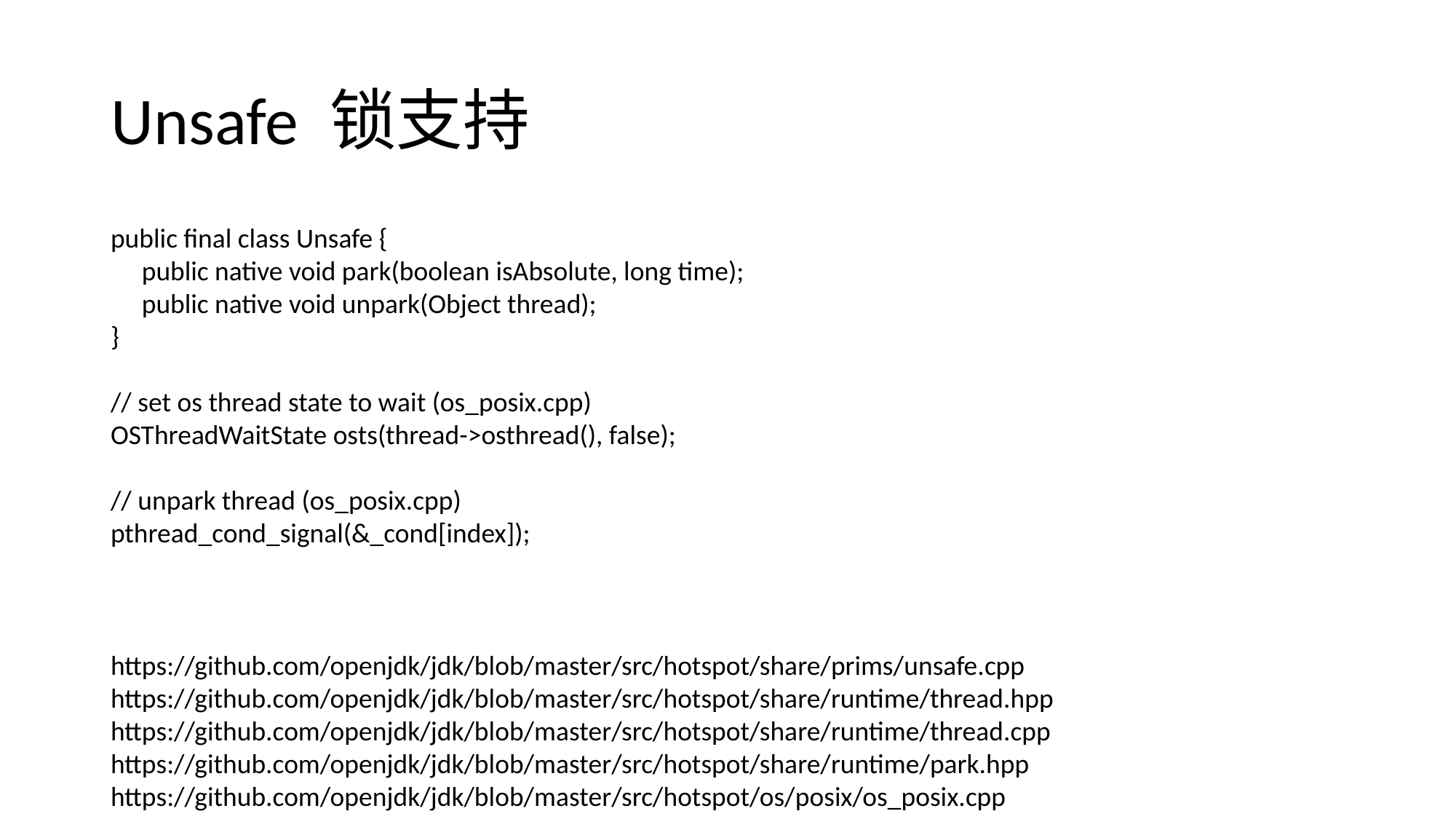

# Unsafe 锁支持
public final class Unsafe {
     public native void park(boolean isAbsolute, long time);
     public native void unpark(Object thread);
}

// set os thread state to wait (os_posix.cpp)
OSThreadWaitState osts(thread->osthread(), false);

// unpark thread (os_posix.cpp)
pthread_cond_signal(&_cond[index]);
https://github.com/openjdk/jdk/blob/master/src/hotspot/share/prims/unsafe.cpp
https://github.com/openjdk/jdk/blob/master/src/hotspot/share/runtime/thread.hpp
https://github.com/openjdk/jdk/blob/master/src/hotspot/share/runtime/thread.cpp
https://github.com/openjdk/jdk/blob/master/src/hotspot/share/runtime/park.hpp
https://github.com/openjdk/jdk/blob/master/src/hotspot/os/posix/os_posix.cpp